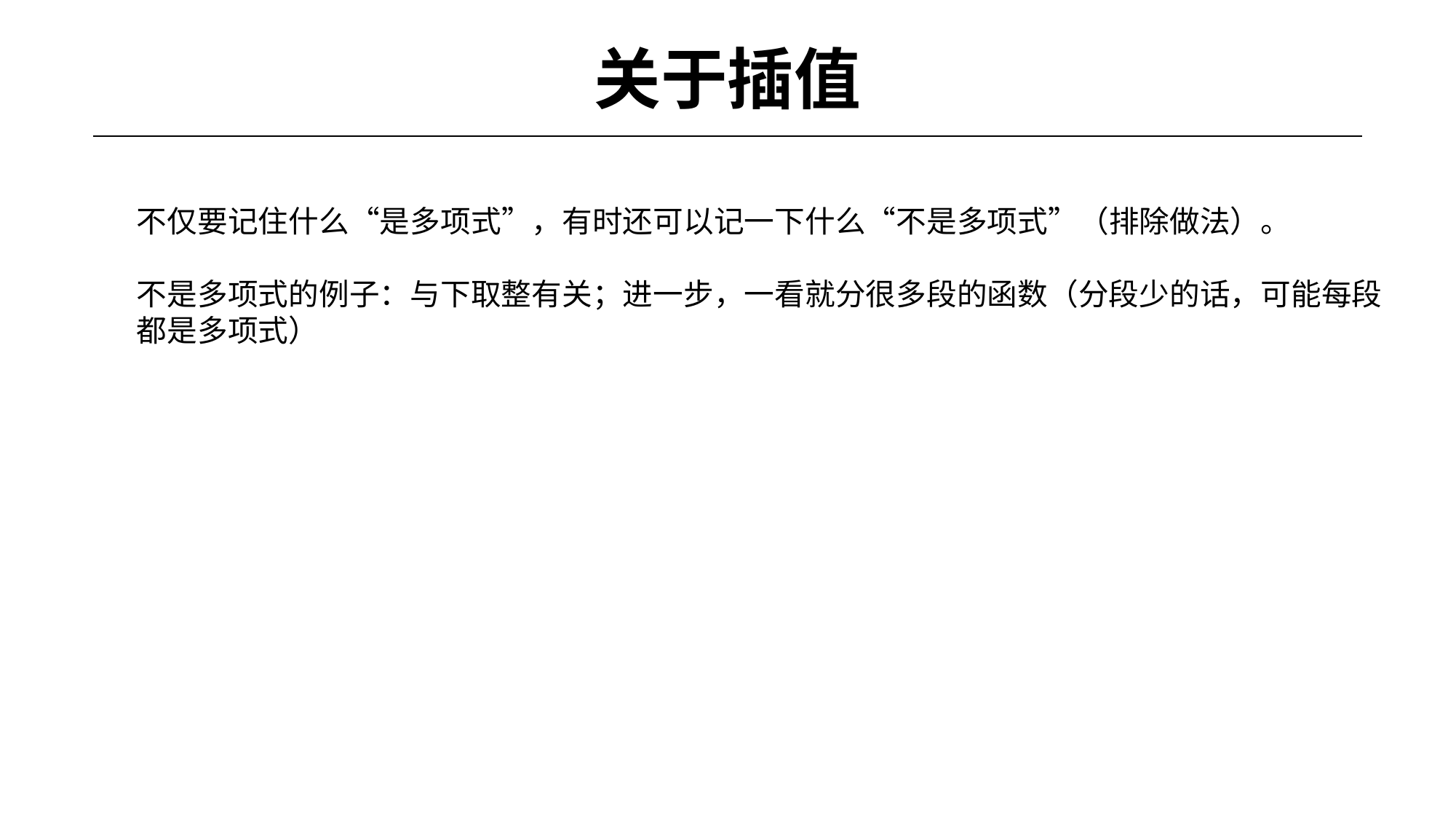

# 关于插值
不仅要记住什么“是多项式”，有时还可以记一下什么“不是多项式”（排除做法）。

不是多项式的例子：与下取整有关；进一步，一看就分很多段的函数（分段少的话，可能每段都是多项式）